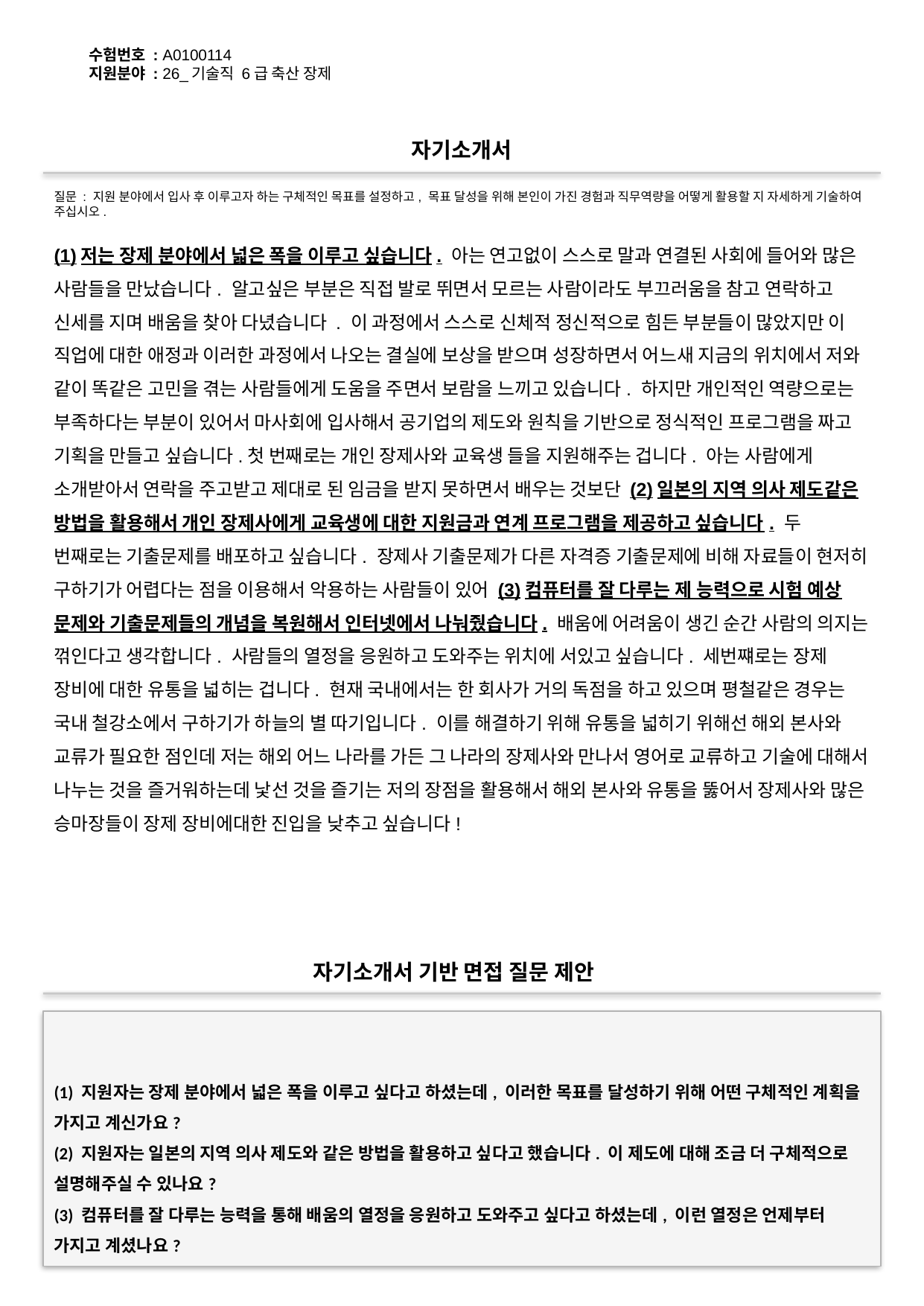

수험번호 : A0100114
지원분야 : 26_기술직 6급 축산 장제
#

자기소개서

질문 : 지원 분야에서 입사 후 이루고자 하는 구체적인 목표를 설정하고, 목표 달성을 위해 본인이 가진 경험과 직무역량을 어떻게 활용할 지 자세하게 기술하여 주십시오.

(1)저는 장제 분야에서 넓은 폭을 이루고 싶습니다. 아는 연고없이 스스로 말과 연결된 사회에 들어와 많은 사람들을 만났습니다. 알고싶은 부분은 직접 발로 뛰면서 모르는 사람이라도 부끄러움을 참고 연락하고 신세를 지며 배움을 찾아 다녔습니다 . 이 과정에서 스스로 신체적 정신적으로 힘든 부분들이 많았지만 이 직업에 대한 애정과 이러한 과정에서 나오는 결실에 보상을 받으며 성장하면서 어느새 지금의 위치에서 저와 같이 똑같은 고민을 겪는 사람들에게 도움을 주면서 보람을 느끼고 있습니다. 하지만 개인적인 역량으로는 부족하다는 부분이 있어서 마사회에 입사해서 공기업의 제도와 원칙을 기반으로 정식적인 프로그램을 짜고 기획을 만들고 싶습니다.첫 번째로는 개인 장제사와 교육생 들을 지원해주는 겁니다. 아는 사람에게 소개받아서 연락을 주고받고 제대로 된 임금을 받지 못하면서 배우는 것보단 (2)일본의 지역 의사 제도같은 방법을 활용해서 개인 장제사에게 교육생에 대한 지원금과 연계 프로그램을 제공하고 싶습니다. 두 번째로는 기출문제를 배포하고 싶습니다. 장제사 기출문제가 다른 자격증 기출문제에 비해 자료들이 현저히 구하기가 어렵다는 점을 이용해서 악용하는 사람들이 있어 (3)컴퓨터를 잘 다루는 제 능력으로 시험 예상 문제와 기출문제들의 개념을 복원해서 인터넷에서 나눠줬습니다. 배움에 어려움이 생긴 순간 사람의 의지는 꺾인다고 생각합니다. 사람들의 열정을 응원하고 도와주는 위치에 서있고 싶습니다. 세번쨰로는 장제 장비에 대한 유통을 넓히는 겁니다. 현재 국내에서는 한 회사가 거의 독점을 하고 있으며 평철같은 경우는 국내 철강소에서 구하기가 하늘의 별 따기입니다. 이를 해결하기 위해 유통을 넓히기 위해선 해외 본사와 교류가 필요한 점인데 저는 해외 어느 나라를 가든 그 나라의 장제사와 만나서 영어로 교류하고 기술에 대해서 나누는 것을 즐거워하는데 낯선 것을 즐기는 저의 장점을 활용해서 해외 본사와 유통을 뚫어서 장제사와 많은 승마장들이 장제 장비에대한 진입을 낮추고 싶습니다!

자기소개서 기반 면접 질문 제안

(1) 지원자는 장제 분야에서 넓은 폭을 이루고 싶다고 하셨는데, 이러한 목표를 달성하기 위해 어떤 구체적인 계획을 가지고 계신가요?
(2) 지원자는 일본의 지역 의사 제도와 같은 방법을 활용하고 싶다고 했습니다. 이 제도에 대해 조금 더 구체적으로 설명해주실 수 있나요?
(3) 컴퓨터를 잘 다루는 능력을 통해 배움의 열정을 응원하고 도와주고 싶다고 하셨는데, 이런 열정은 언제부터 가지고 계셨나요?